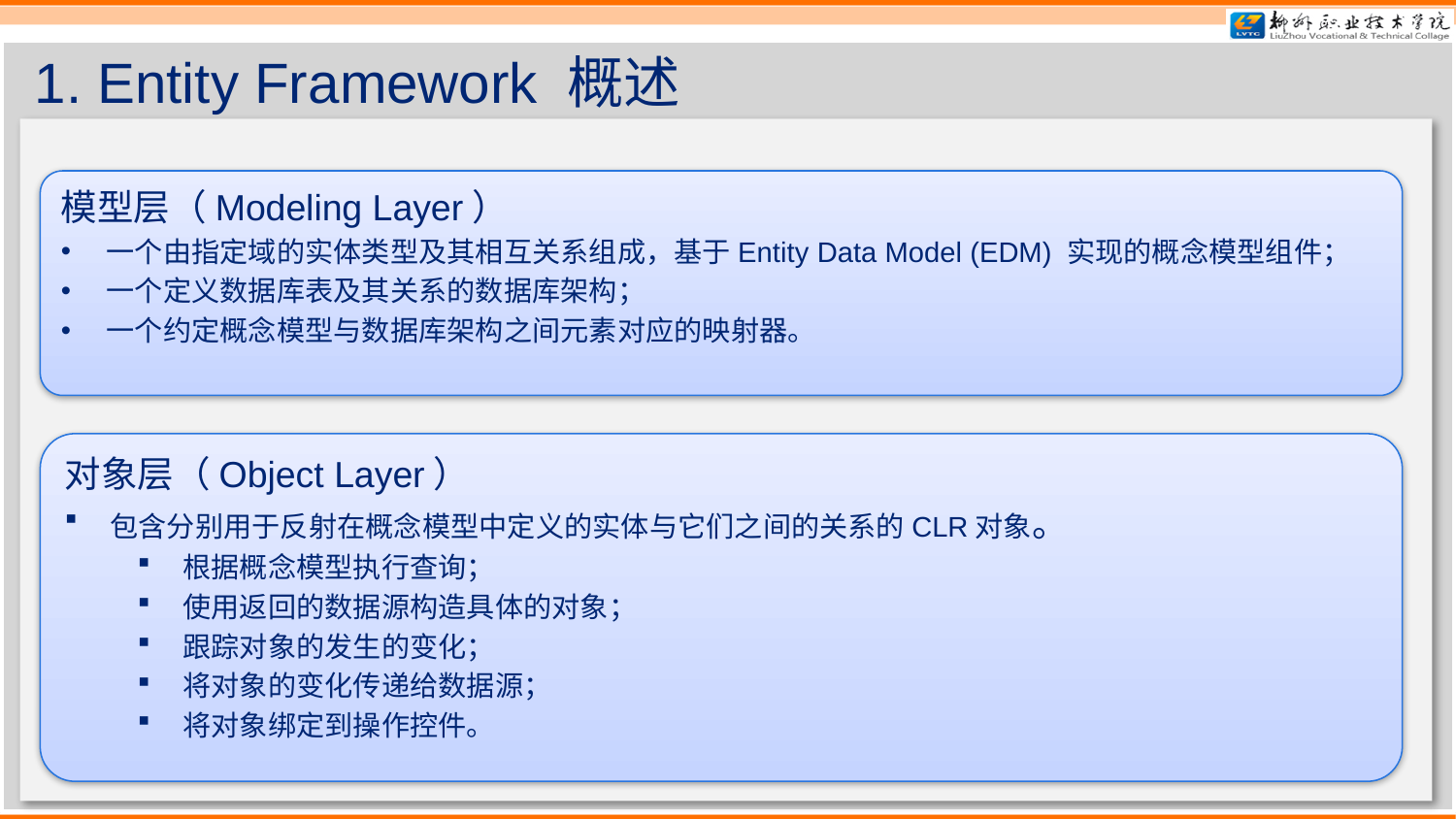

# 1. Entity Framework 概述

模型层（Modeling Layer）
一个由指定域的实体类型及其相互关系组成，基于Entity Data Model (EDM) 实现的概念模型组件；
一个定义数据库表及其关系的数据库架构；
一个约定概念模型与数据库架构之间元素对应的映射器。

对象层（Object Layer）
包含分别用于反射在概念模型中定义的实体与它们之间的关系的CLR对象。
根据概念模型执行查询；
使用返回的数据源构造具体的对象；
跟踪对象的发生的变化；
将对象的变化传递给数据源；
将对象绑定到操作控件。